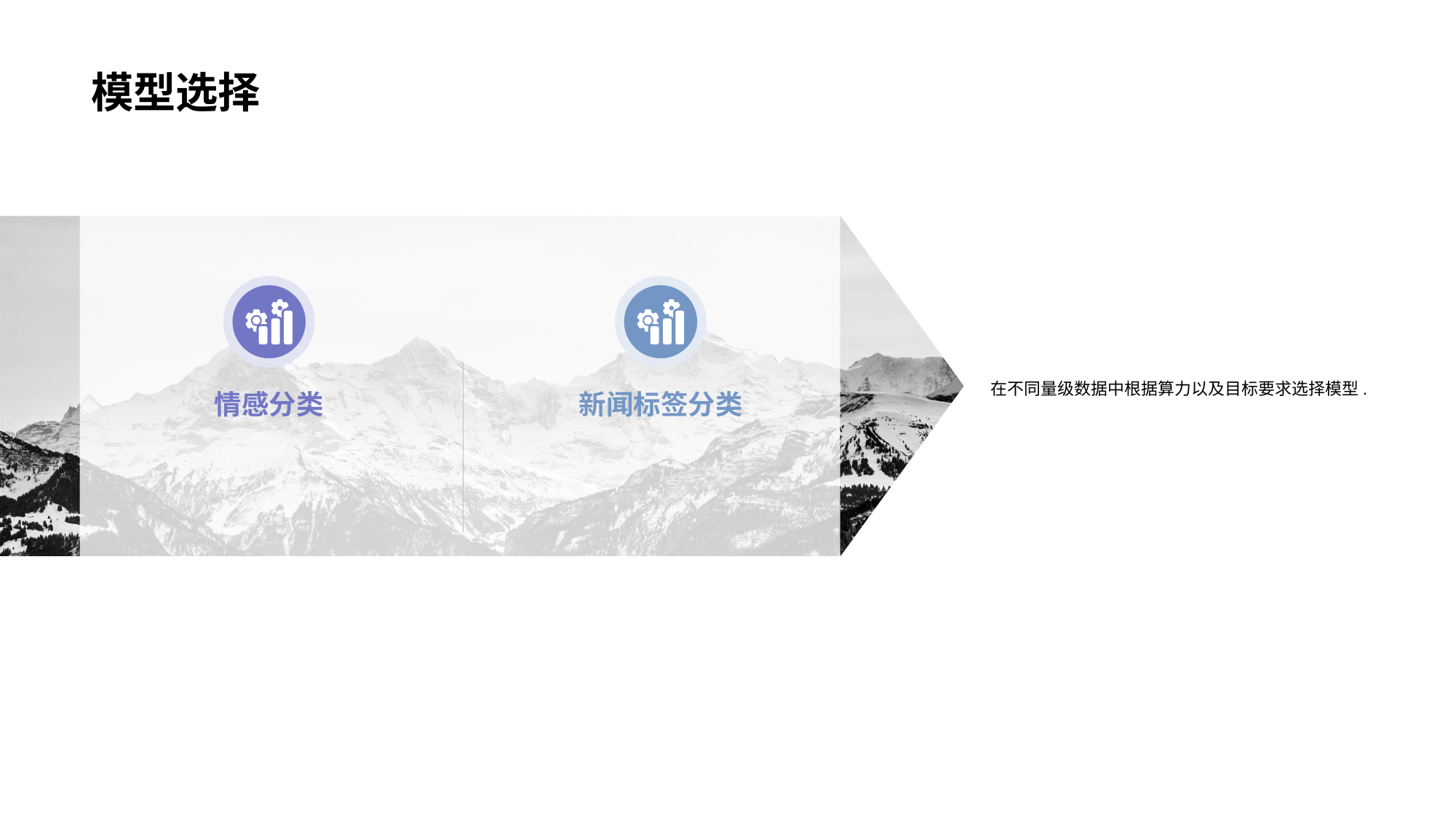

# 模型选择

在不同量级数据中根据算力以及目标要求选择模型.
情感分类

新闻标签分类
20